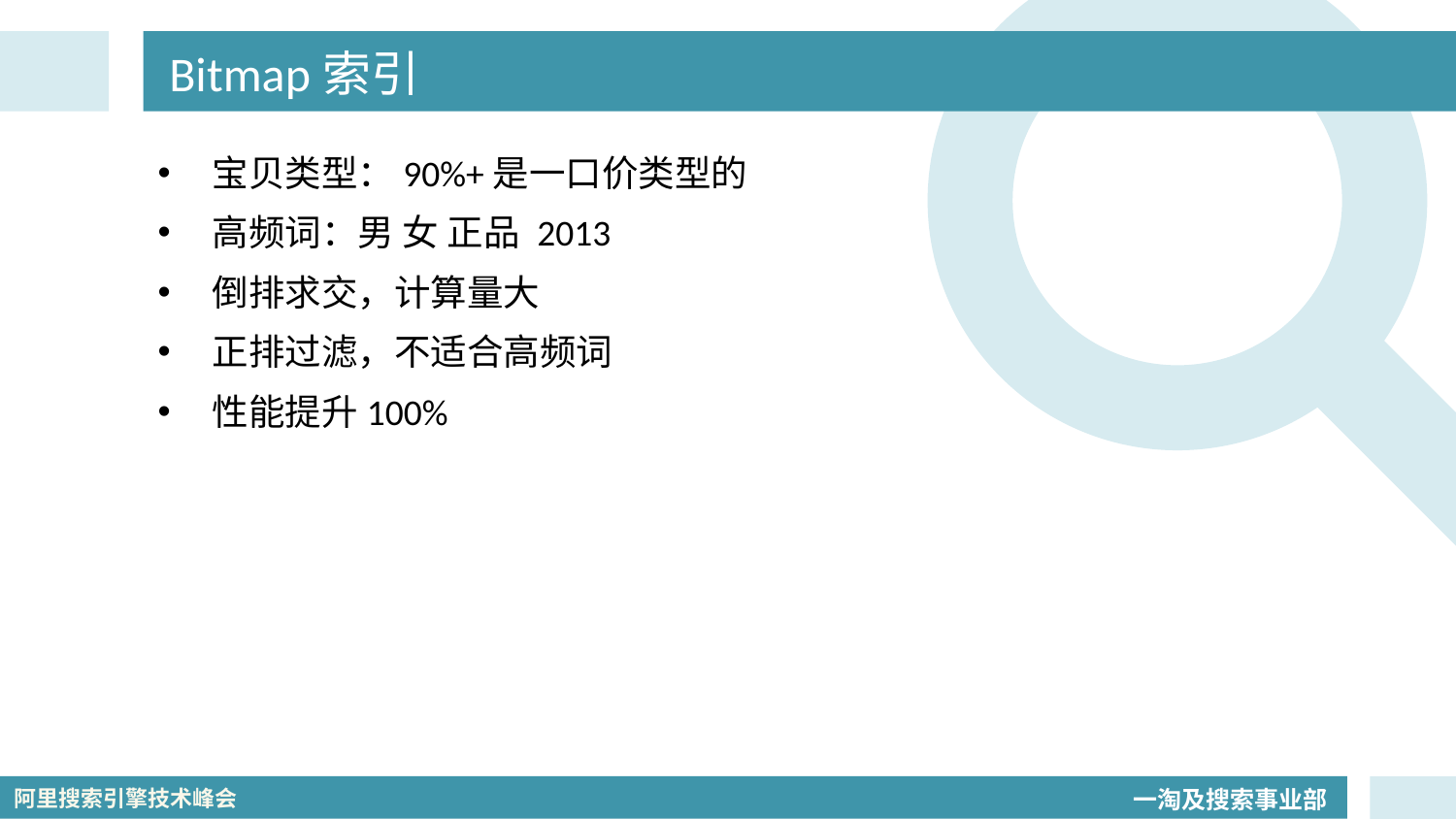

# Bitmap索引
宝贝类型：90%+是一口价类型的
高频词：男 女 正品 2013
倒排求交，计算量大
正排过滤，不适合高频词
性能提升100%